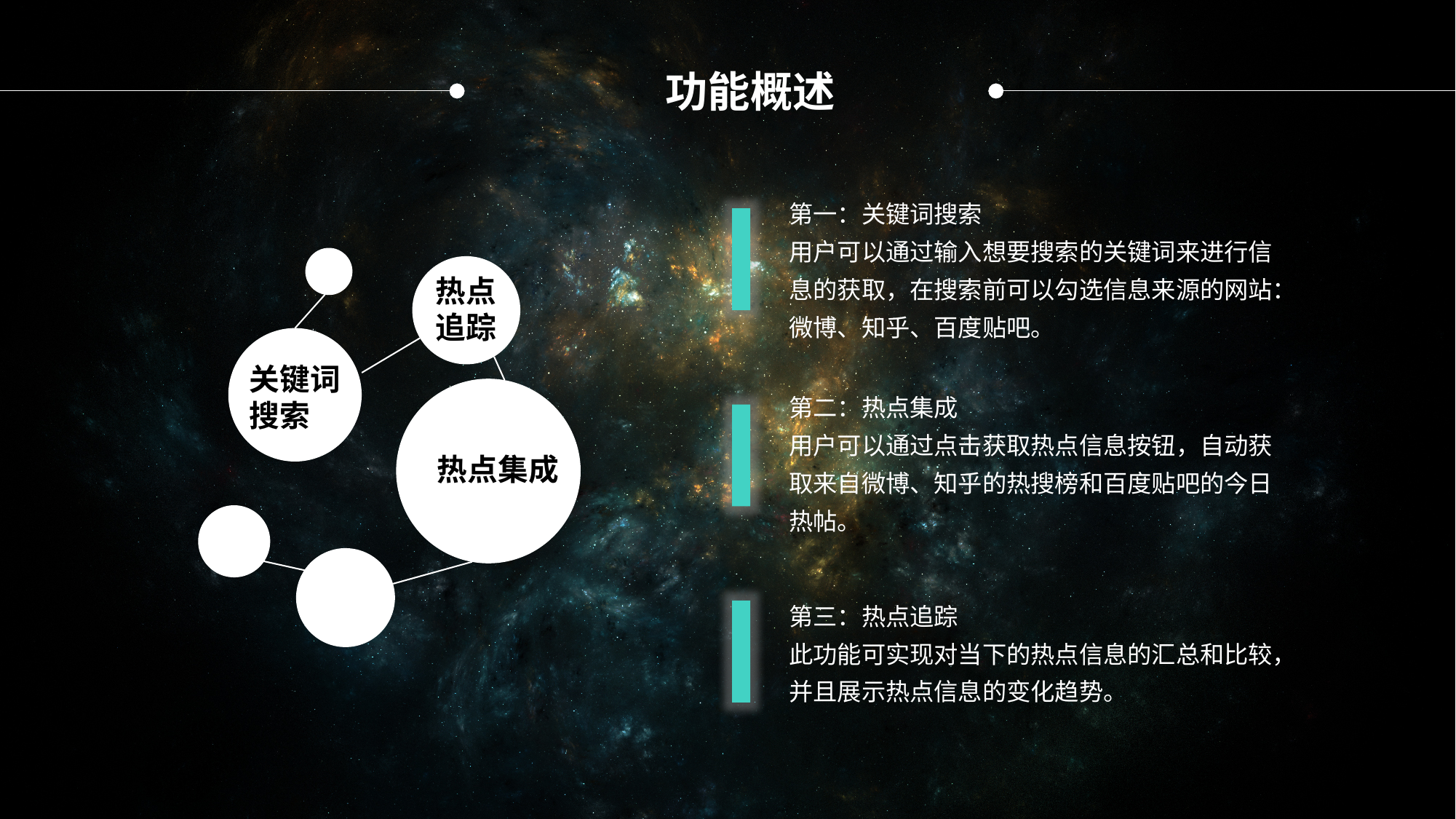

功能概述
第一：关键词搜索
用户可以通过输入想要搜索的关键词来进行信息的获取，在搜索前可以勾选信息来源的网站：微博、知乎、百度贴吧。

热点追踪

关键词搜索

第二：热点集成
用户可以通过点击获取热点信息按钮，自动获取来自微博、知乎的热搜榜和百度贴吧的今日热帖。

热点集成

第三：热点追踪
此功能可实现对当下的热点信息的汇总和比较，并且展示热点信息的变化趋势。